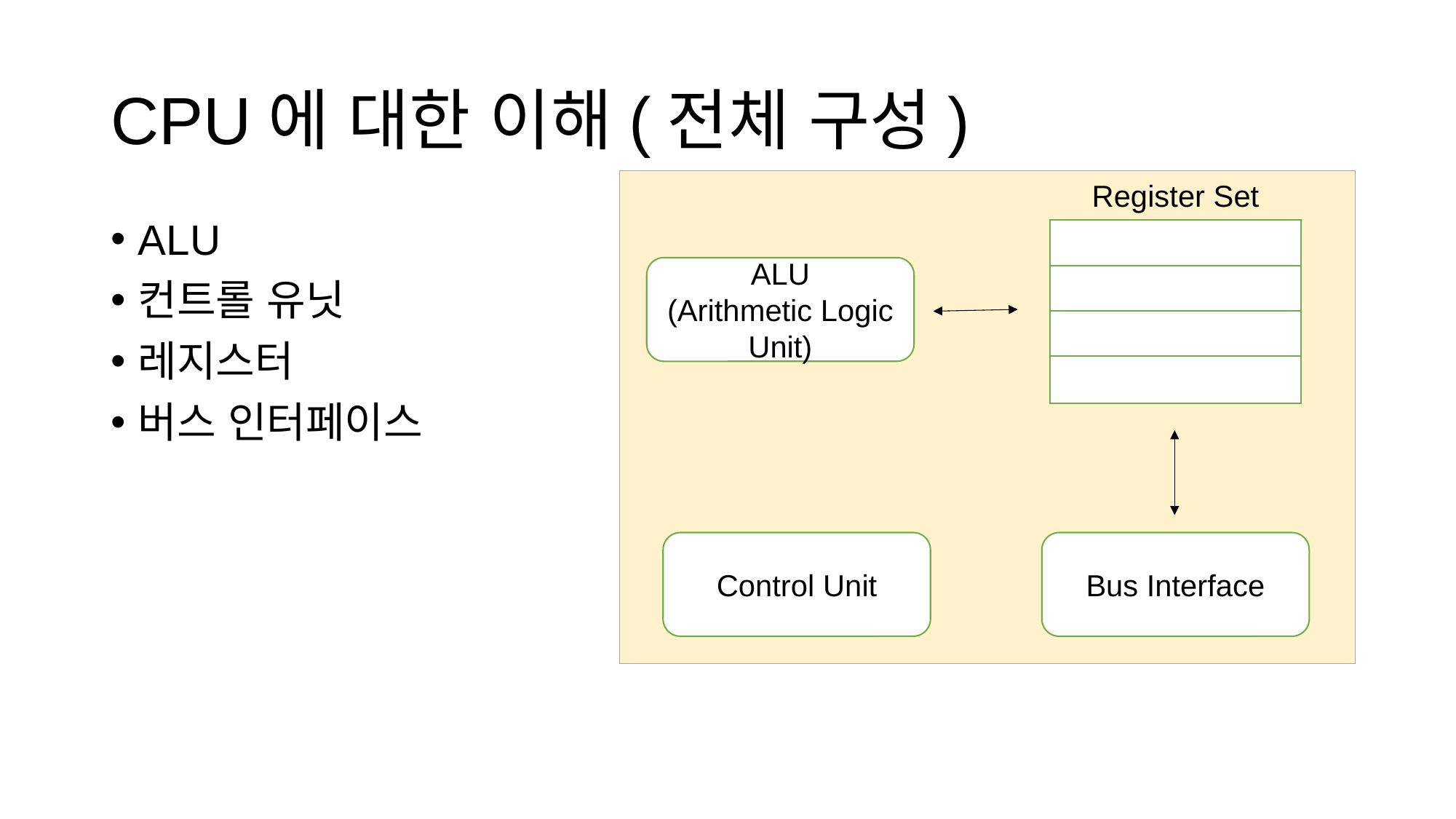

# CPU에 대한 이해(전체 구성)

Register Set

ALU
(Arithmetic Logic Unit)
Control Unit
Bus Interface
ALU
컨트롤 유닛
레지스터
버스 인터페이스